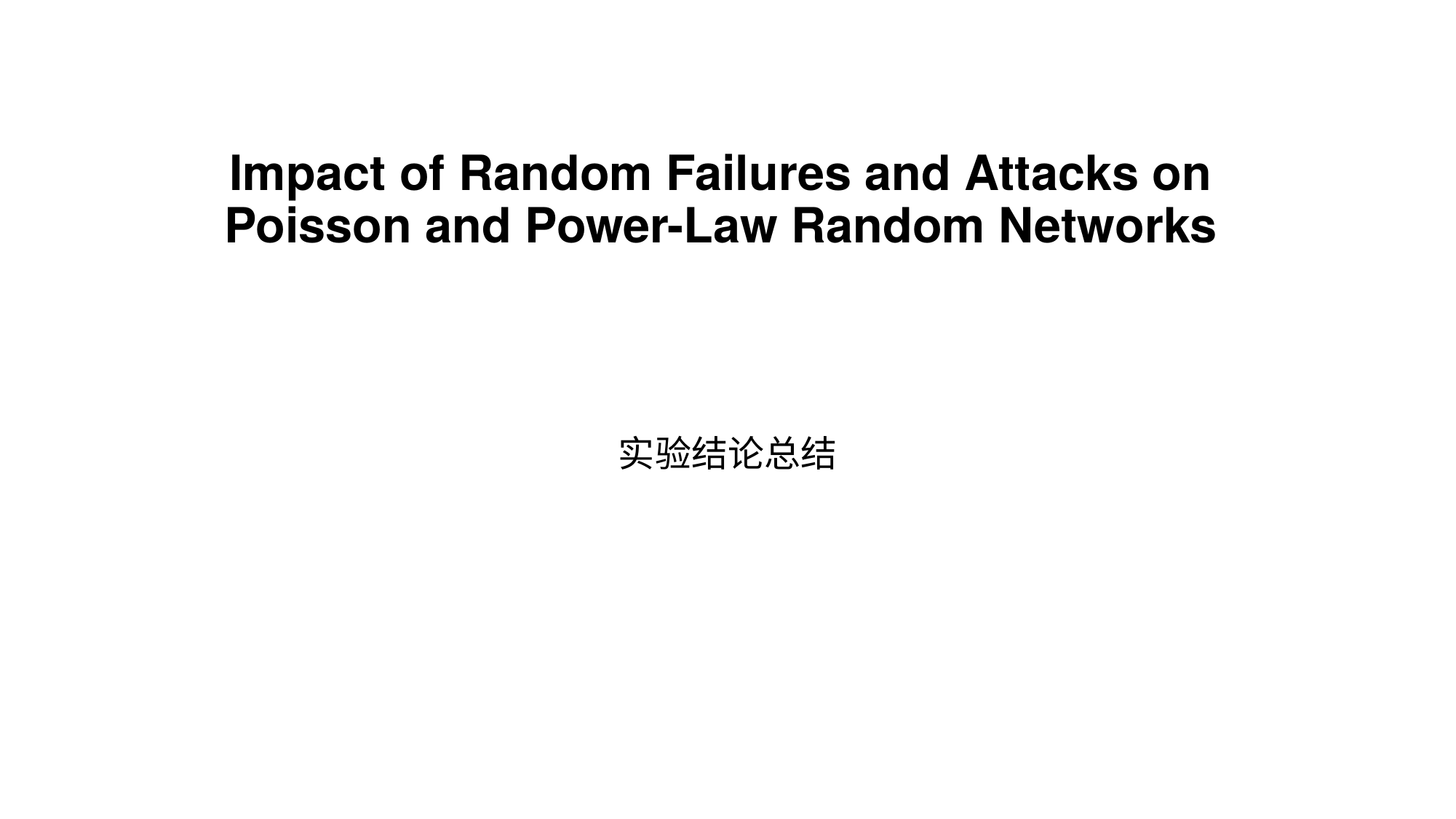

# Impact of Random Failures and Attacks on Poisson and Power-Law Random Networks
实验结论总结